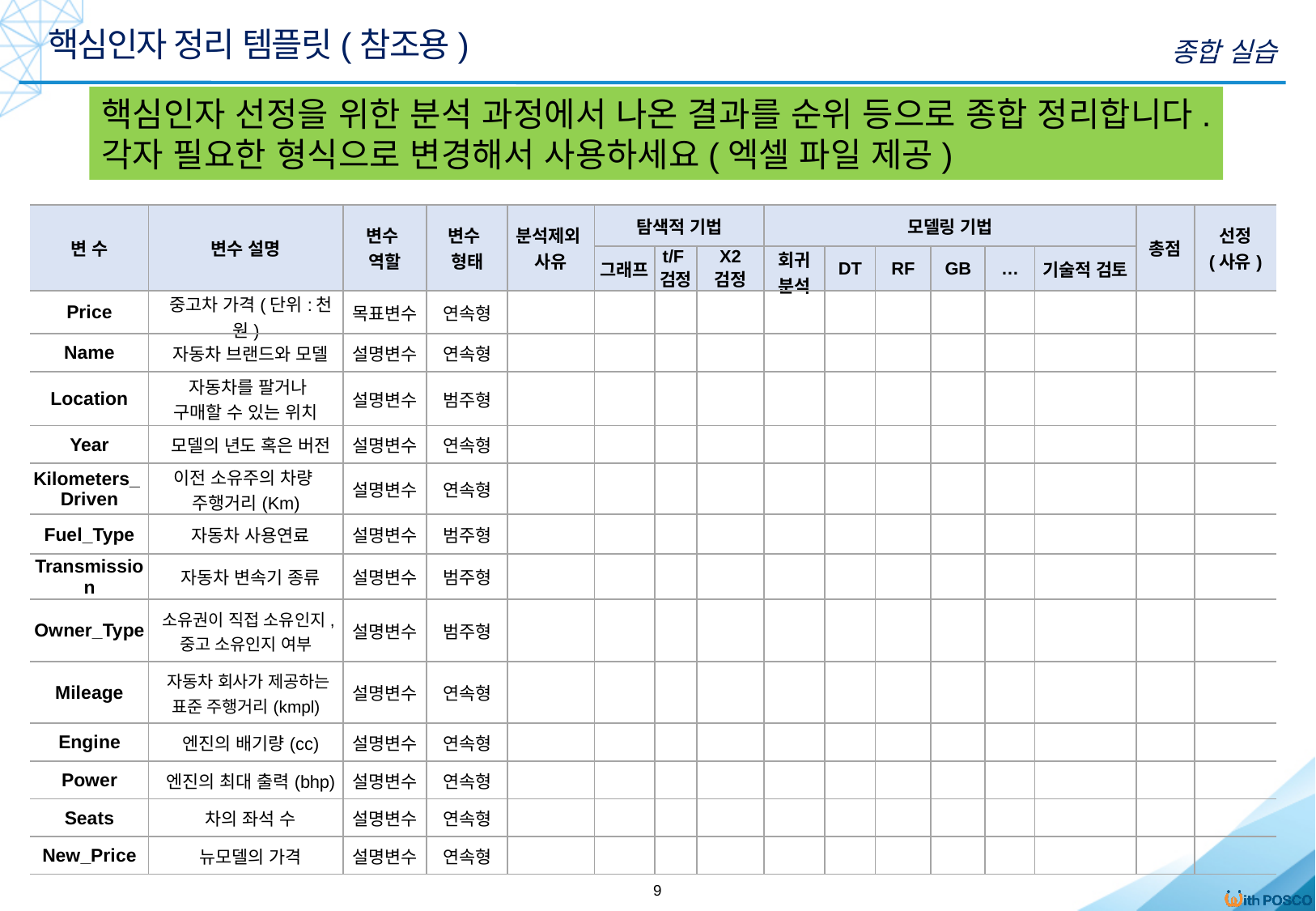

핵심인자 정리 템플릿(참조용)
종합 실습
핵심인자 선정을 위한 분석 과정에서 나온 결과를 순위 등으로 종합 정리합니다.
각자 필요한 형식으로 변경해서 사용하세요(엑셀 파일 제공)
| 변 수 | 변수 설명 | 변수 역할 | 변수 형태 | 분석제외 사유 | 탐색적 기법 |  |  | 모델링 기법 |  |  |  |  |  | 총점 | 선정 (사유) |
| --- | --- | --- | --- | --- | --- | --- | --- | --- | --- | --- | --- | --- | --- | --- | --- |
|  |  |  |  |  | 그래프 | t/F 검정 | Χ2 검정 | 회귀 분석 | DT | RF | GB | … | 기술적 검토 |  |  |
| Price | 중고차 가격(단위:천원) | 목표변수 | 연속형 |  |  |  |  |  |  |  |  |  |  |  |  |
| Name | 자동차 브랜드와 모델 | 설명변수 | 연속형 |  |  |  |  |  |  |  |  |  |  |  |  |
| Location | 자동차를 팔거나 구매할 수 있는 위치 | 설명변수 | 범주형 |  |  |  |  |  |  |  |  |  |  |  |  |
| Year | 모델의 년도 혹은 버전 | 설명변수 | 연속형 |  |  |  |  |  |  |  |  |  |  |  |  |
| Kilometers\_ Driven | 이전 소유주의 차량 주행거리(Km) | 설명변수 | 연속형 |  |  |  |  |  |  |  |  |  |  |  |  |
| Fuel\_Type | 자동차 사용연료 | 설명변수 | 범주형 |  |  |  |  |  |  |  |  |  |  |  |  |
| Transmission | 자동차 변속기 종류 | 설명변수 | 범주형 |  |  |  |  |  |  |  |  |  |  |  |  |
| Owner\_Type | 소유권이 직접 소유인지, 중고 소유인지 여부 | 설명변수 | 범주형 |  |  |  |  |  |  |  |  |  |  |  |  |
| Mileage | 자동차 회사가 제공하는 표준 주행거리(kmpl) | 설명변수 | 연속형 |  |  |  |  |  |  |  |  |  |  |  |  |
| Engine | 엔진의 배기량(cc) | 설명변수 | 연속형 |  |  |  |  |  |  |  |  |  |  |  |  |
| Power | 엔진의 최대 출력(bhp) | 설명변수 | 연속형 |  |  |  |  |  |  |  |  |  |  |  |  |
| Seats | 차의 좌석 수 | 설명변수 | 연속형 |  |  |  |  |  |  |  |  |  |  |  |  |
| New\_Price | 뉴모델의 가격 | 설명변수 | 연속형 |  |  |  |  |  |  |  |  |  |  |  |  |